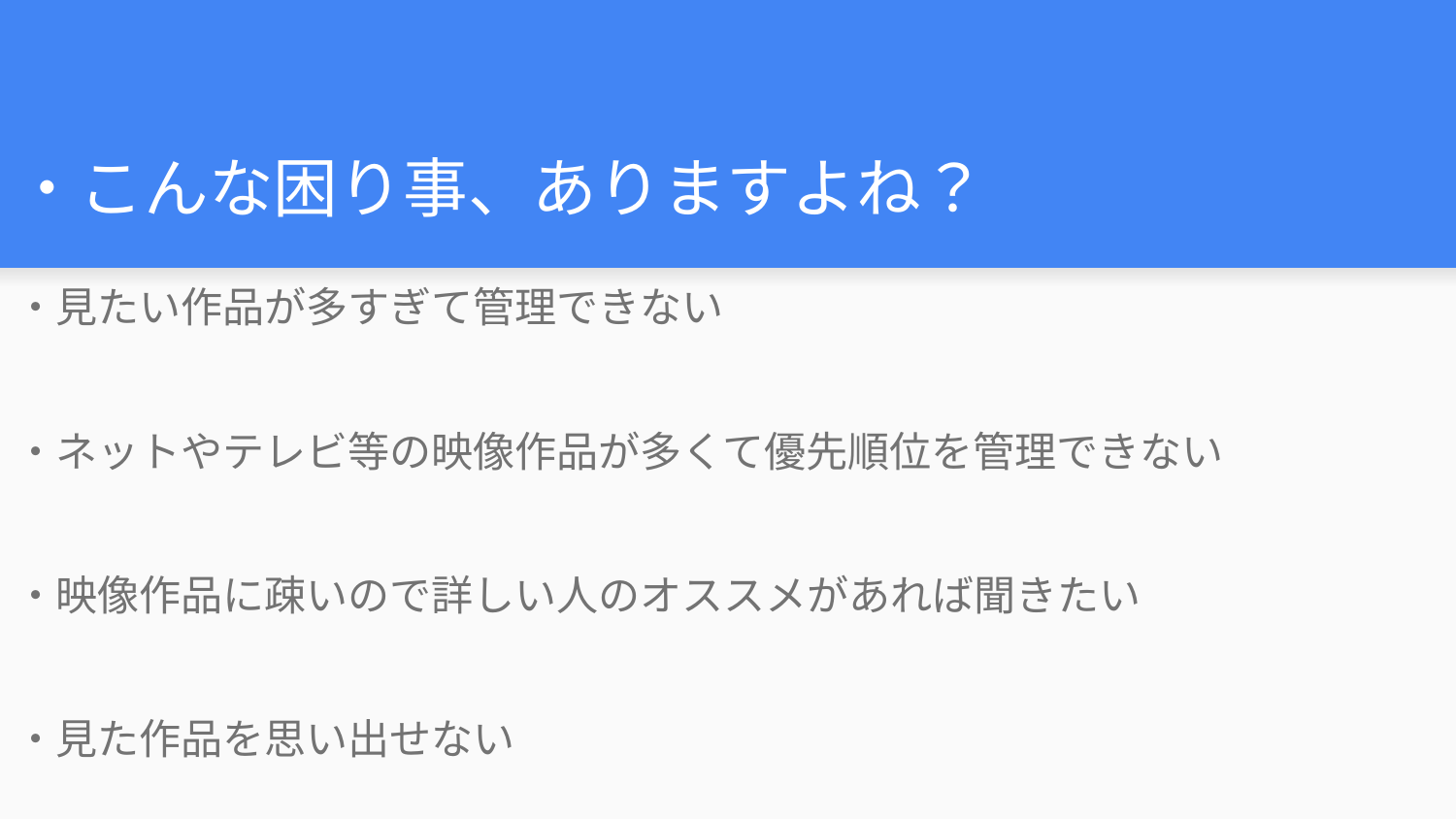

# ・こんな困り事、ありますよね？
・見たい作品が多すぎて管理できない

・ネットやテレビ等の映像作品が多くて優先順位を管理できない

・映像作品に疎いので詳しい人のオススメがあれば聞きたい

・見た作品を思い出せない